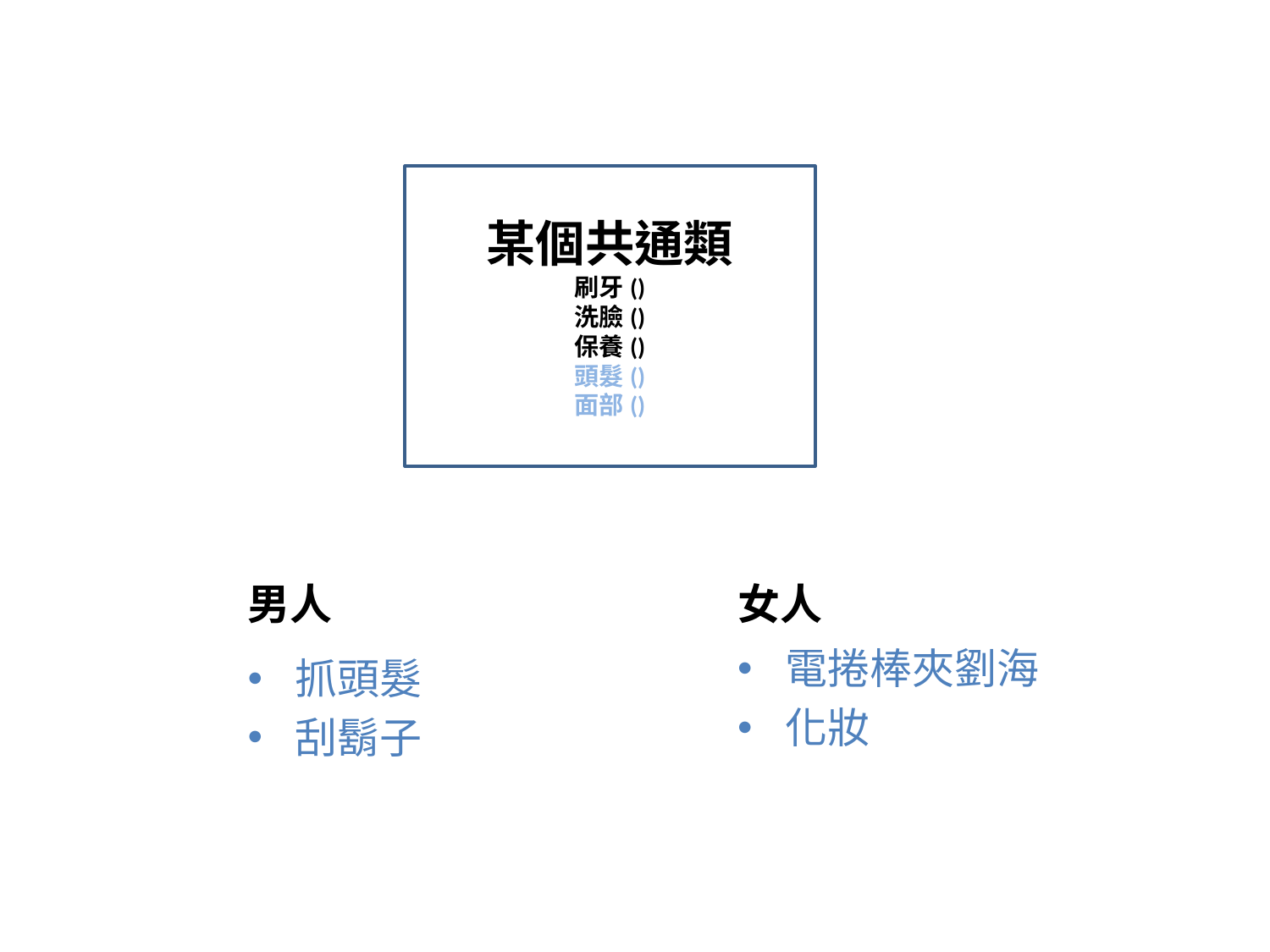

# .
某個共通類
刷牙()
洗臉()
保養()
頭髮()
面部()

男人
女人
電捲棒夾劉海
化妝

抓頭髮
刮鬍子